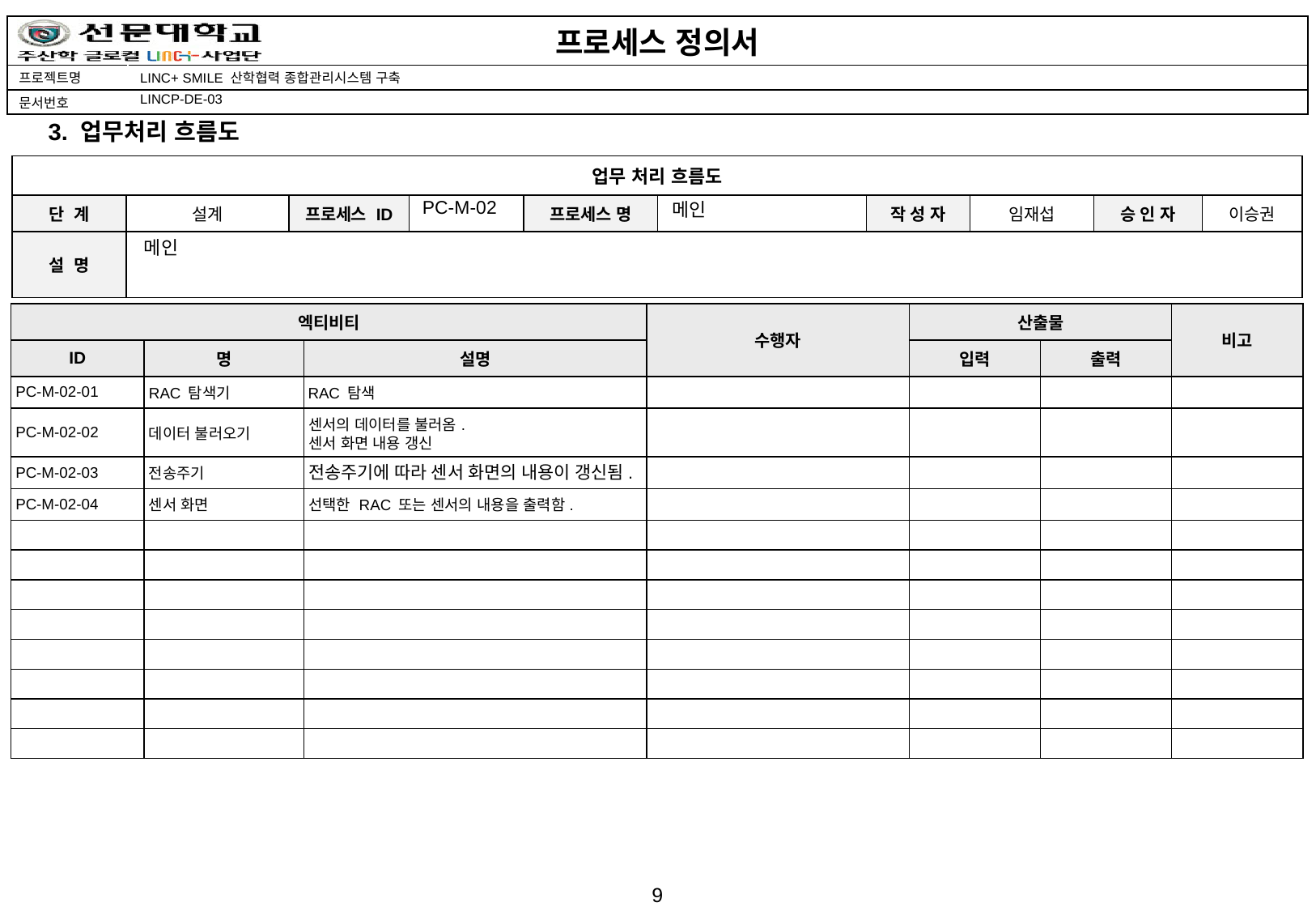

3. 업무처리 흐름도
PC-M-02
메인
메인
| 엑티비티 |  |  | 수행자 | 산출물 |  | 비고 |
| --- | --- | --- | --- | --- | --- | --- |
| ID | 명 | 설명 |  | 입력 | 출력 |  |
| PC-M-02-01 | RAC 탐색기 | RAC 탐색 |  |  |  |  |
| PC-M-02-02 | 데이터 불러오기 | 센서의 데이터를 불러옴. 센서 화면 내용 갱신 |  |  |  |  |
| PC-M-02-03 | 전송주기 | 전송주기에 따라 센서 화면의 내용이 갱신됨. |  |  |  |  |
| PC-M-02-04 | 센서 화면 | 선택한 RAC 또는 센서의 내용을 출력함. |  |  |  |  |
|  |  |  |  |  |  |  |
|  |  |  |  |  |  |  |
|  |  |  |  |  |  |  |
|  |  |  |  |  |  |  |
|  |  |  |  |  |  |  |
|  |  |  |  |  |  |  |
|  |  |  |  |  |  |  |
|  |  |  |  |  |  |  |